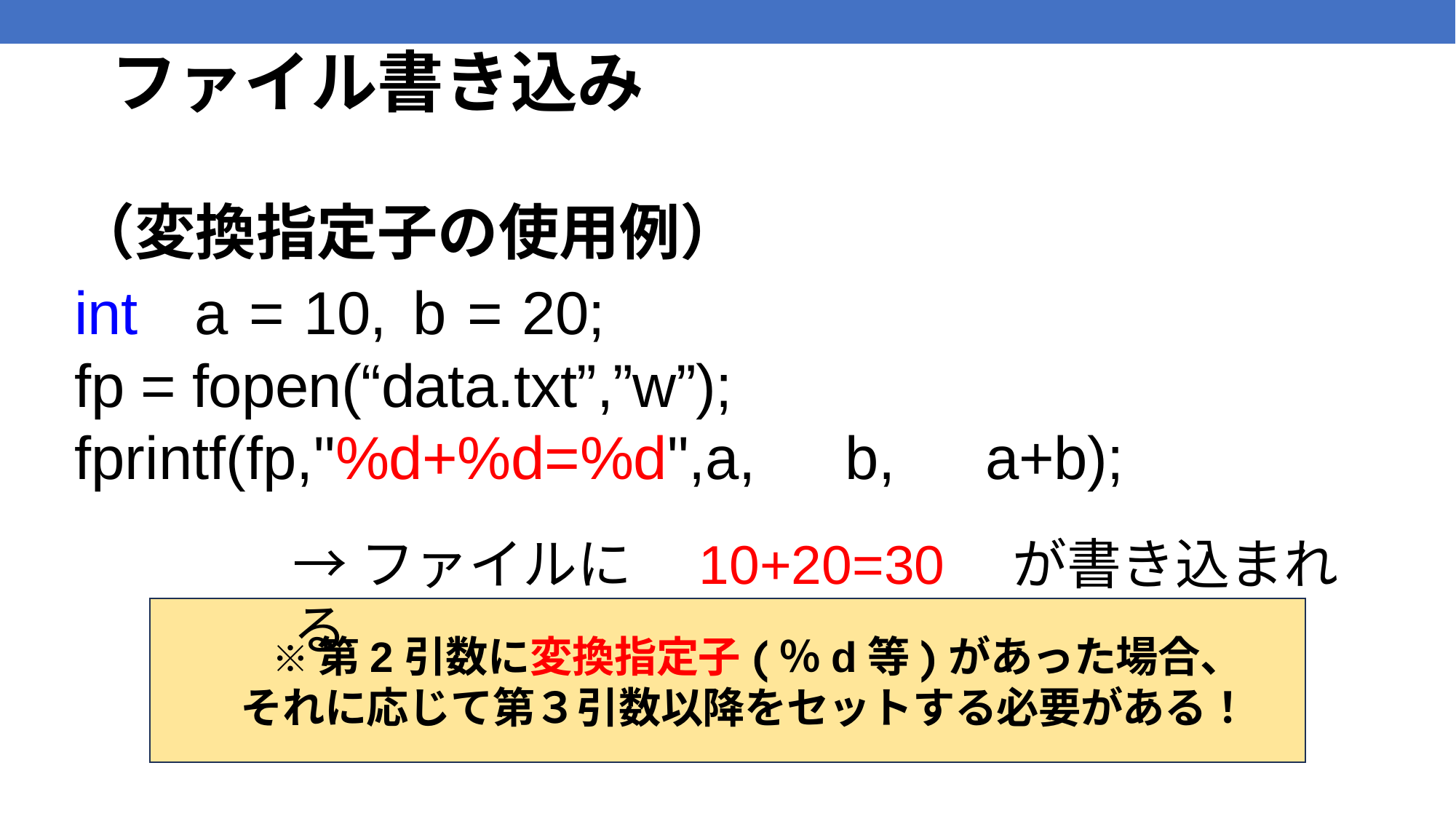

ファイル書き込み
（変換指定子の使用例）
int	a	=	10,	b	=	20;
fp = fopen(“data.txt”,”w”);
fprintf(fp,"%d+%d=%d",a,　b,　a+b);
→ファイルに　10+20=30　が書き込まれる

※第2引数に変換指定子(％d等)があった場合、
それに応じて第３引数以降をセットする必要がある！